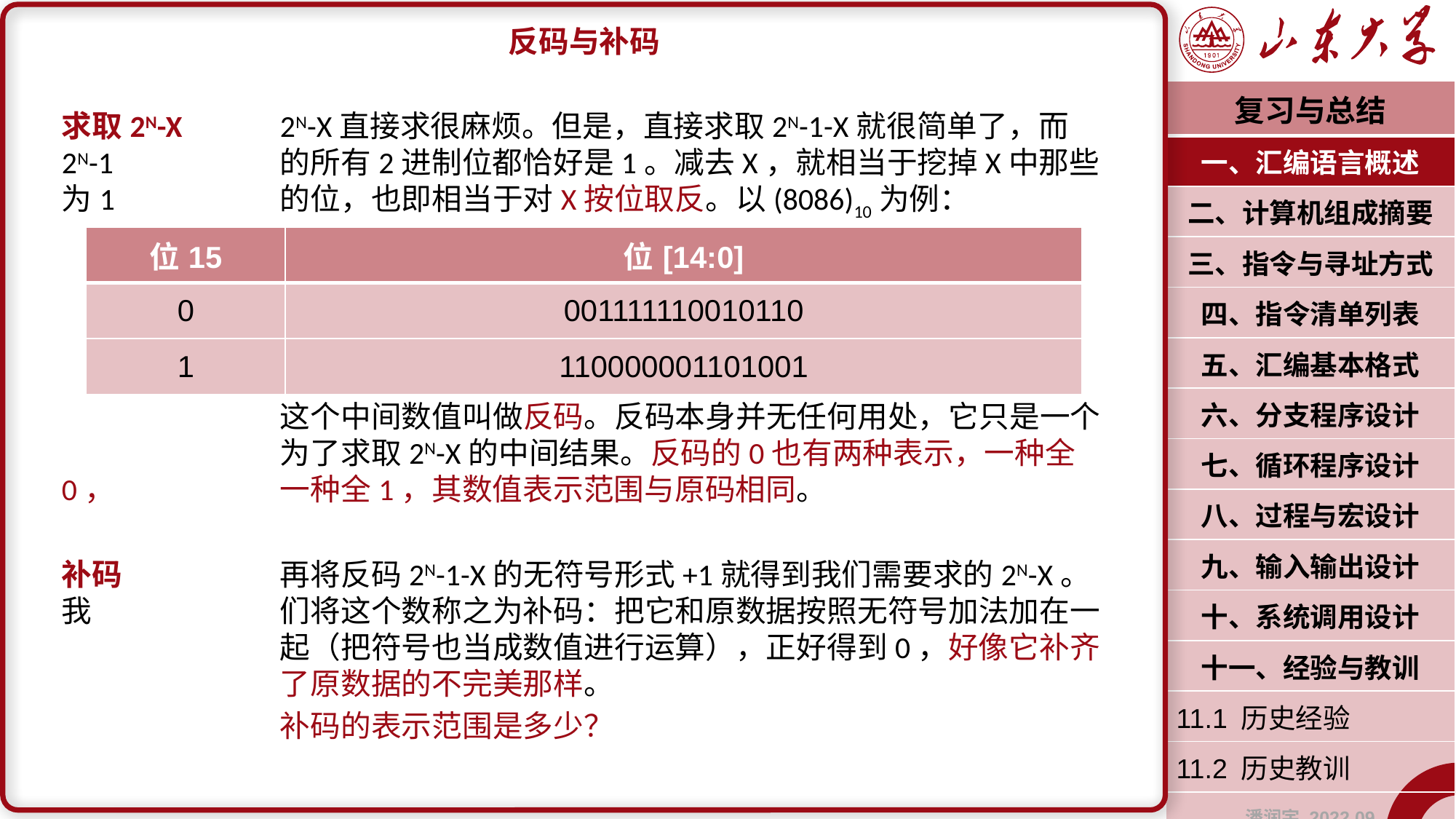

反码与补码

求取2N-X	2N-X直接求很麻烦。但是，直接求取2N-1-X就很简单了，而2N-1		的所有2进制位都恰好是1。减去X，就相当于挖掉X中那些为1		的位，也即相当于对X按位取反。以(8086)10为例：

		这个中间数值叫做反码。反码本身并无任何用处，它只是一个		为了求取2N-X的中间结果。反码的0也有两种表示，一种全0，		一种全1，其数值表示范围与原码相同。

补码		再将反码2N-1-X的无符号形式+1就得到我们需要求的2N-X。我		们将这个数称之为补码：把它和原数据按照无符号加法加在一		起（把符号也当成数值进行运算），正好得到0，好像它补齐		了原数据的不完美那样。
		补码的表示范围是多少？
| 复习与总结 |
| --- |
| 一、汇编语言概述 |
| 二、计算机组成摘要 |
| 三、指令与寻址方式 |
| 四、指令清单列表 |
| 五、汇编基本格式 |
| 六、分支程序设计 |
| 七、循环程序设计 |
| 八、过程与宏设计 |
| 九、输入输出设计 |
| 十、系统调用设计 |
| 十一、经验与教训 |
| 11.1 历史经验 |
| 11.2 历史教训 |
| 潘润宇 2022.09 |
| 位15 | 位[14:0] |
| --- | --- |
| 0 | 001111110010110 |
| 1 | 110000001101001 |